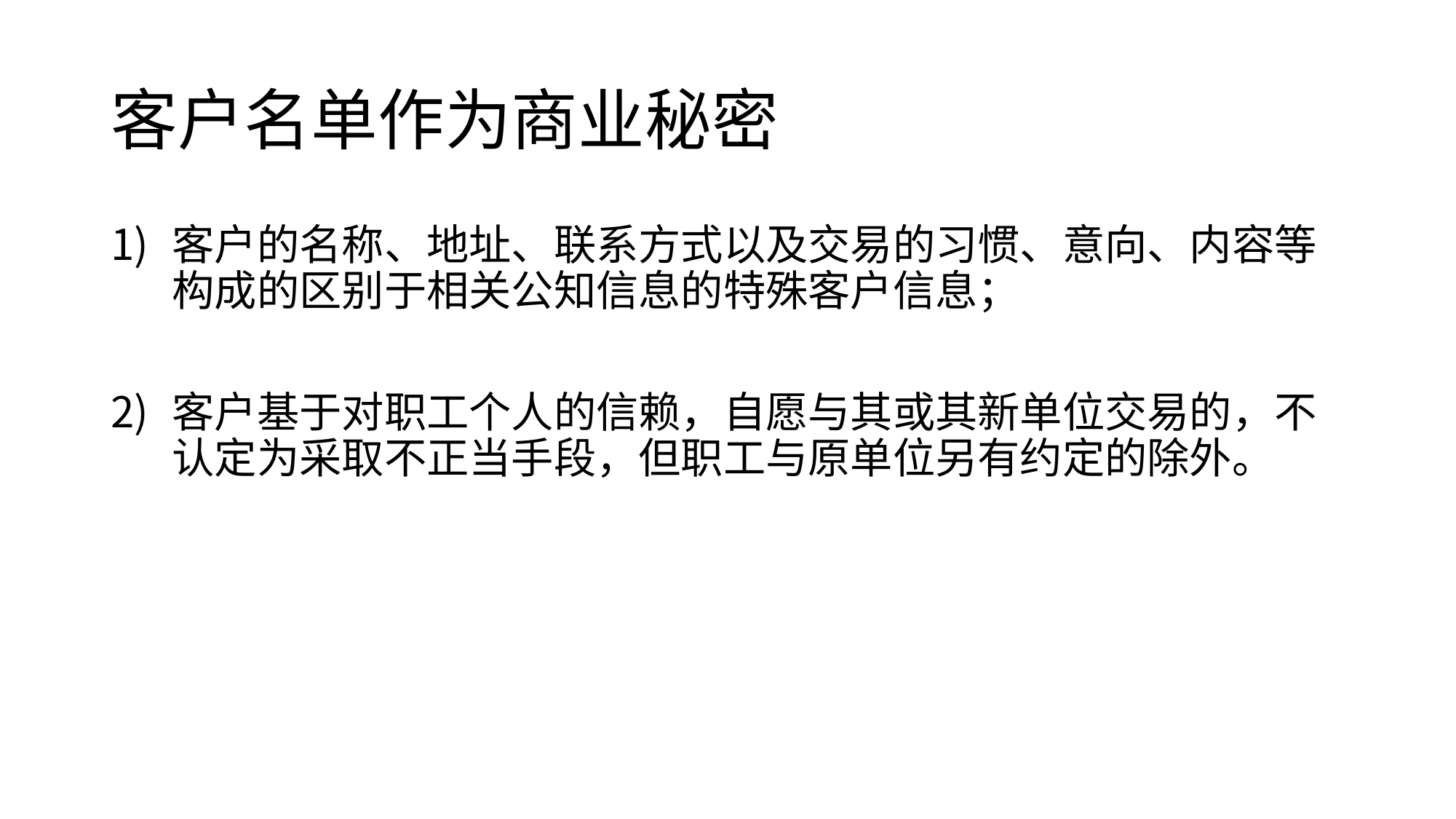

# 客户名单作为商业秘密
客户的名称、地址、联系方式以及交易的习惯、意向、内容等构成的区别于相关公知信息的特殊客户信息；

客户基于对职工个人的信赖，自愿与其或其新单位交易的，不认定为采取不正当手段，但职工与原单位另有约定的除外。